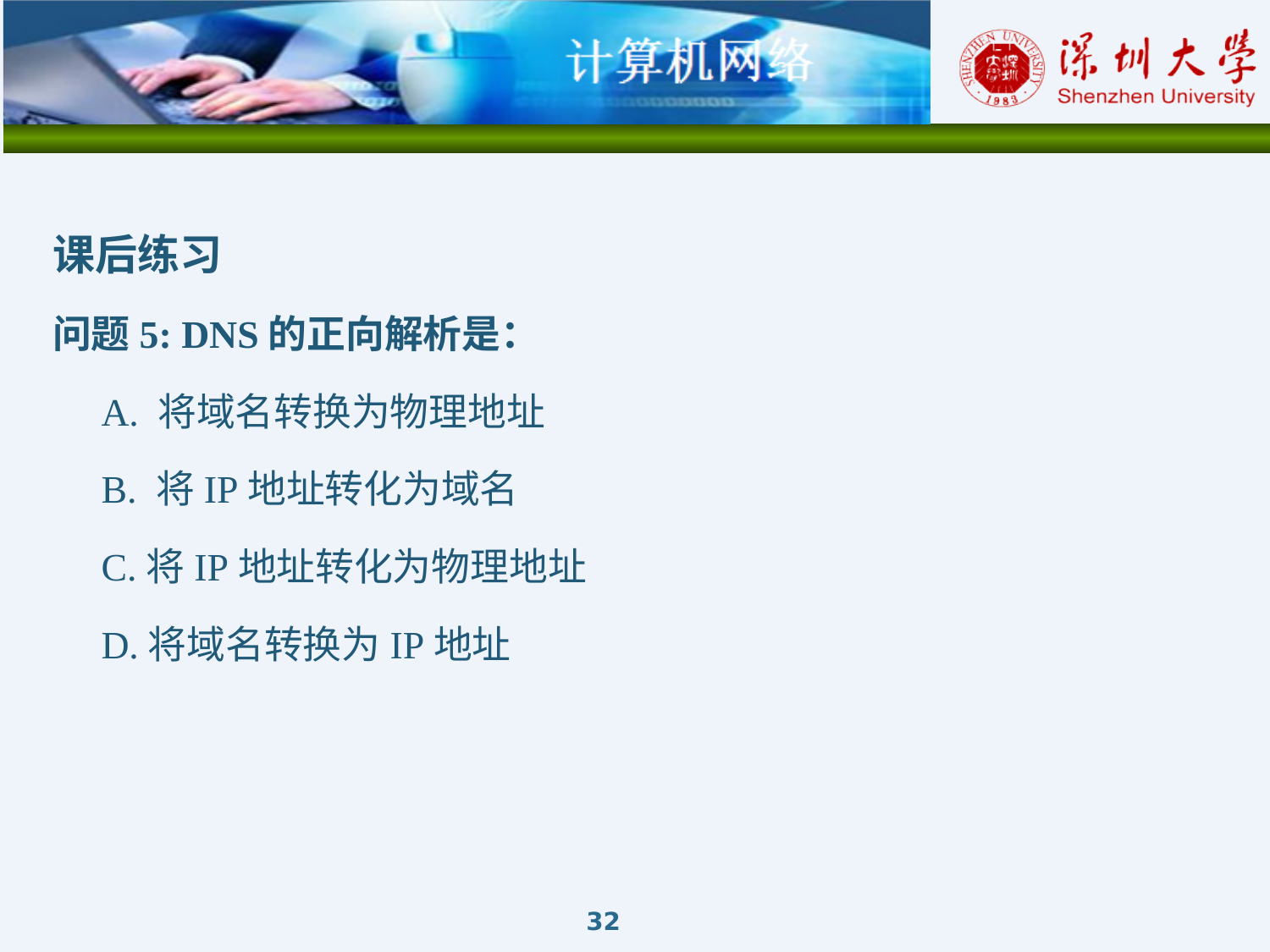

课后练习
问题5: DNS的正向解析是：
     A. 将域名转换为物理地址
     B. 将IP地址转化为域名
     C.将IP地址转化为物理地址
     D.将域名转换为IP地址

32